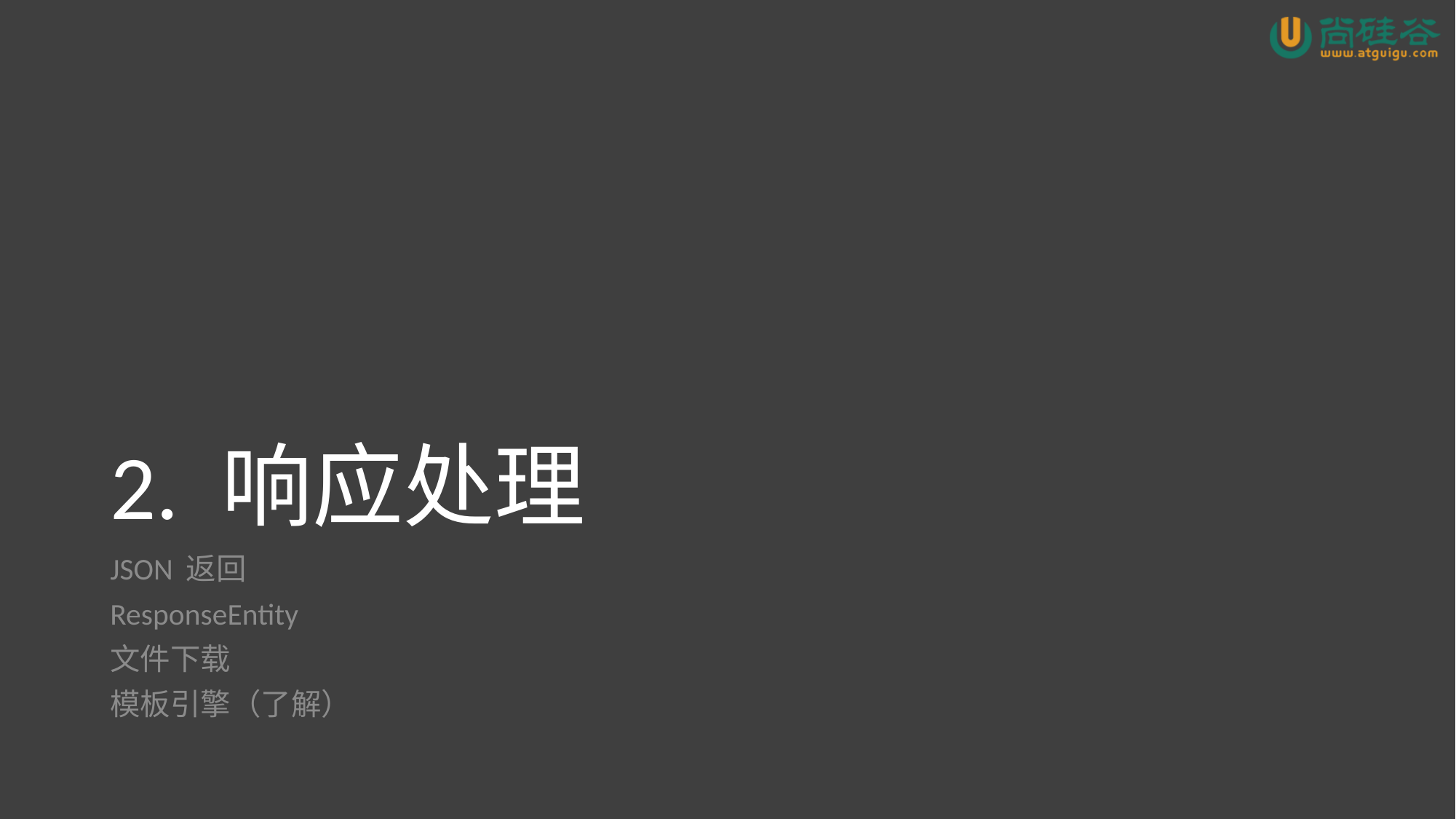

# 2. 响应处理
JSON 返回
ResponseEntity
文件下载
模板引擎（了解）